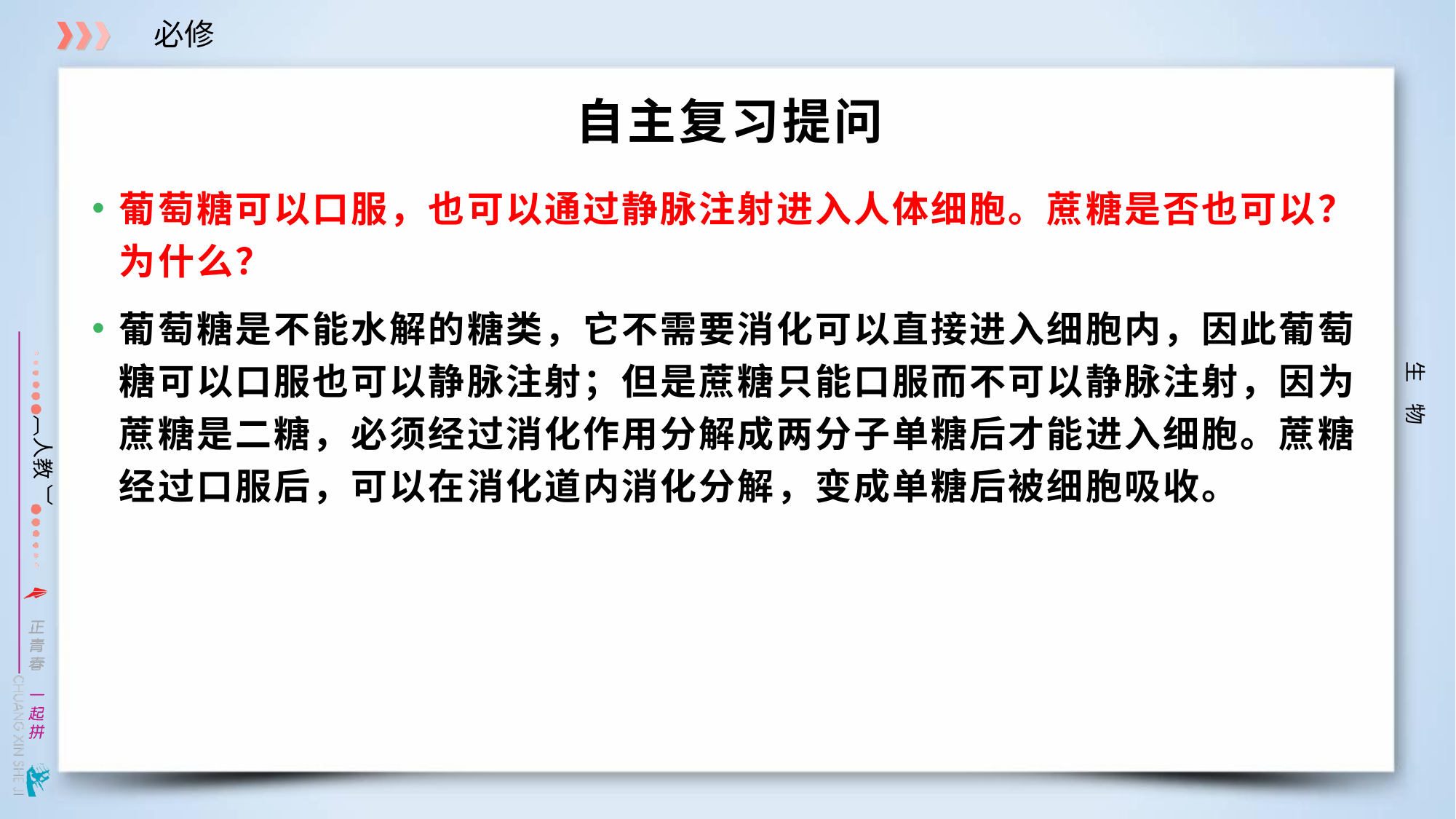

# 自主复习提问
葡萄糖可以口服，也可以通过静脉注射进入人体细胞。蔗糖是否也可以？为什么？
葡萄糖是不能水解的糖类，它不需要消化可以直接进入细胞内，因此葡萄糖可以口服也可以静脉注射；但是蔗糖只能口服而不可以静脉注射，因为蔗糖是二糖，必须经过消化作用分解成两分子单糖后才能进入细胞。蔗糖经过口服后，可以在消化道内消化分解，变成单糖后被细胞吸收。